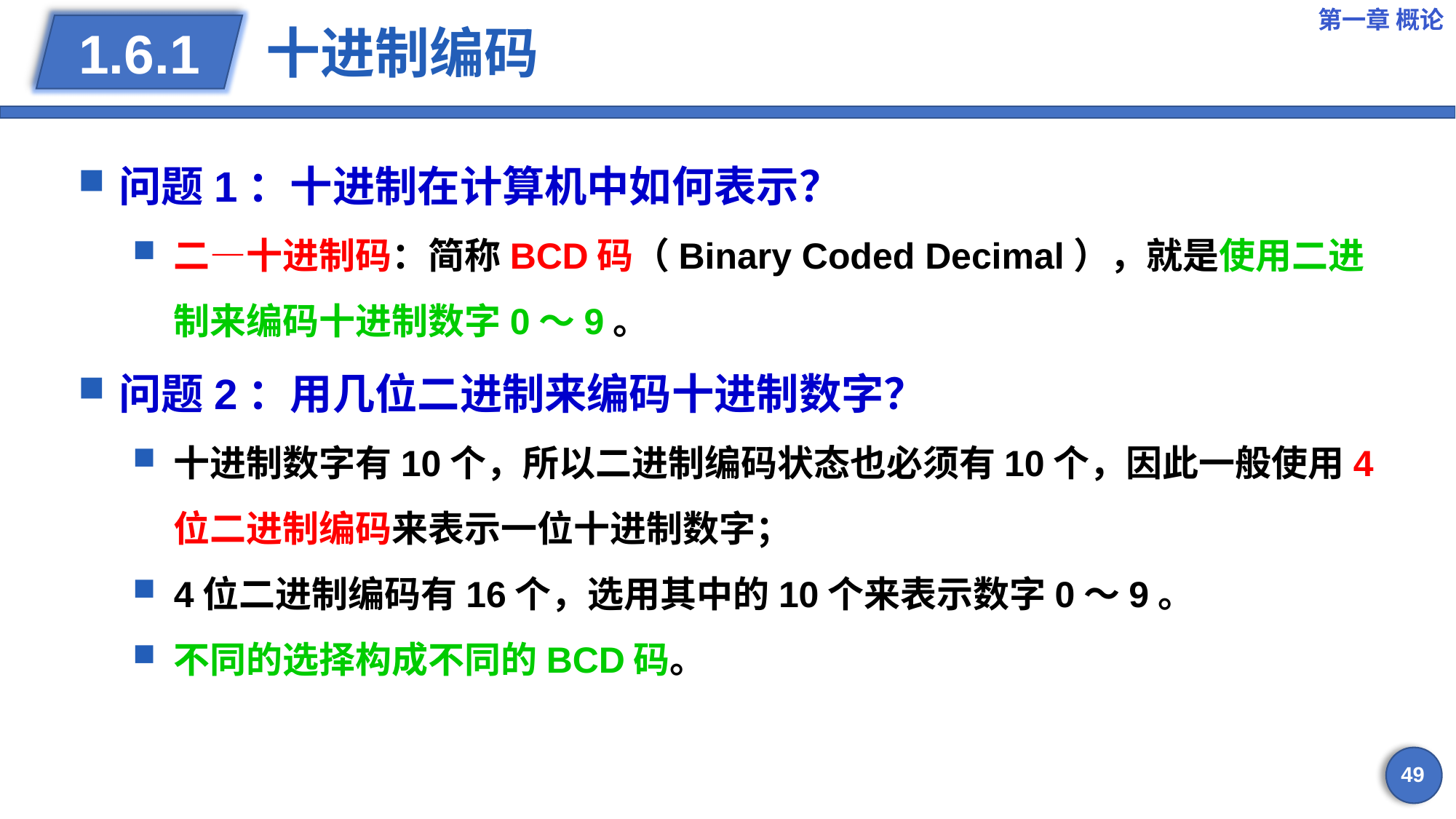

第一章 概论
# 十进制编码
1.6.1
问题1：十进制在计算机中如何表示？
二—十进制码：简称BCD码（Binary Coded Decimal），就是使用二进制来编码十进制数字0～9。
问题2：用几位二进制来编码十进制数字？
十进制数字有10个，所以二进制编码状态也必须有10个，因此一般使用4位二进制编码来表示一位十进制数字；
4位二进制编码有16个，选用其中的10个来表示数字0～9。
不同的选择构成不同的BCD码。
49